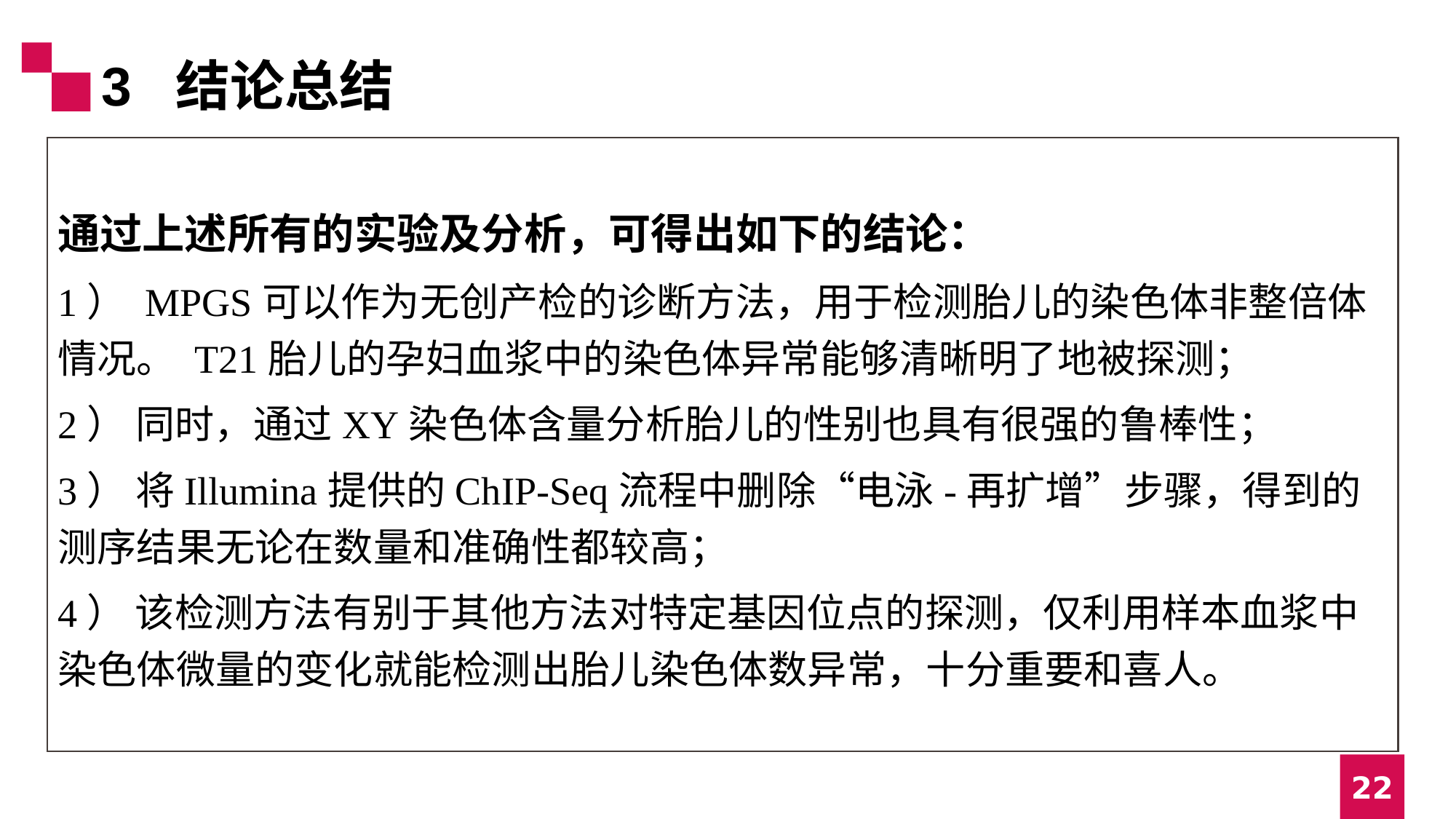

3  结论总结
通过上述所有的实验及分析，可得出如下的结论：
1） MPGS可以作为无创产检的诊断方法，用于检测胎儿的染色体非整倍体情况。 T21胎儿的孕妇血浆中的染色体异常能够清晰明了地被探测；
2） 同时，通过XY染色体含量分析胎儿的性别也具有很强的鲁棒性；
3） 将Illumina提供的ChIP-Seq流程中删除“电泳-再扩增”步骤，得到的测序结果无论在数量和准确性都较高；
4） 该检测方法有别于其他方法对特定基因位点的探测，仅利用样本血浆中染色体微量的变化就能检测出胎儿染色体数异常，十分重要和喜人。
22